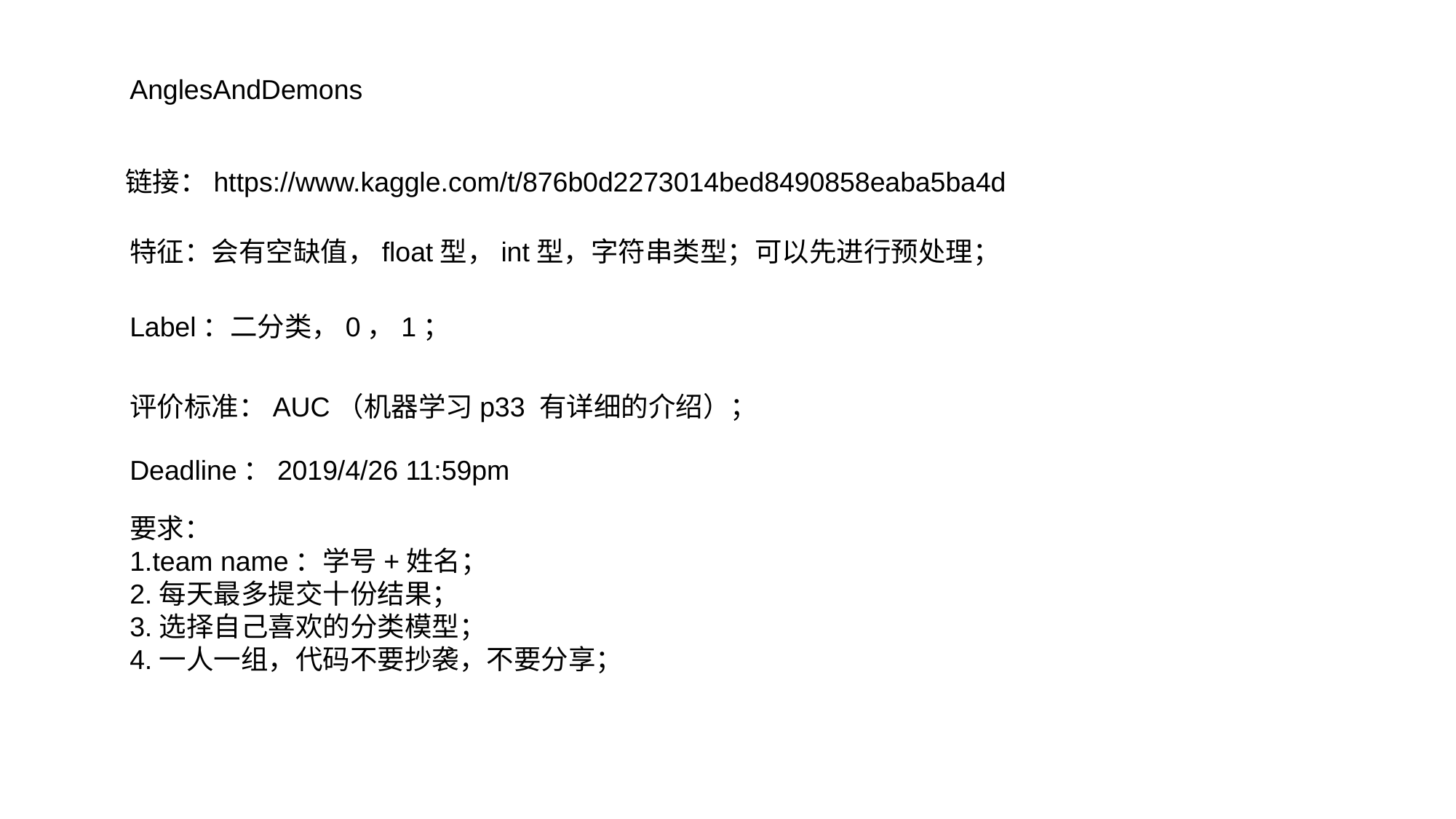

AnglesAndDemons
链接：https://www.kaggle.com/t/876b0d2273014bed8490858eaba5ba4d
特征：会有空缺值，float型，int型，字符串类型；可以先进行预处理；
Label：二分类，0，1；
评价标准：AUC（机器学习p33 有详细的介绍）；
Deadline：2019/4/26 11:59pm
要求：
1.team name：学号+姓名；
2.每天最多提交十份结果；
3.选择自己喜欢的分类模型；
4.一人一组，代码不要抄袭，不要分享；